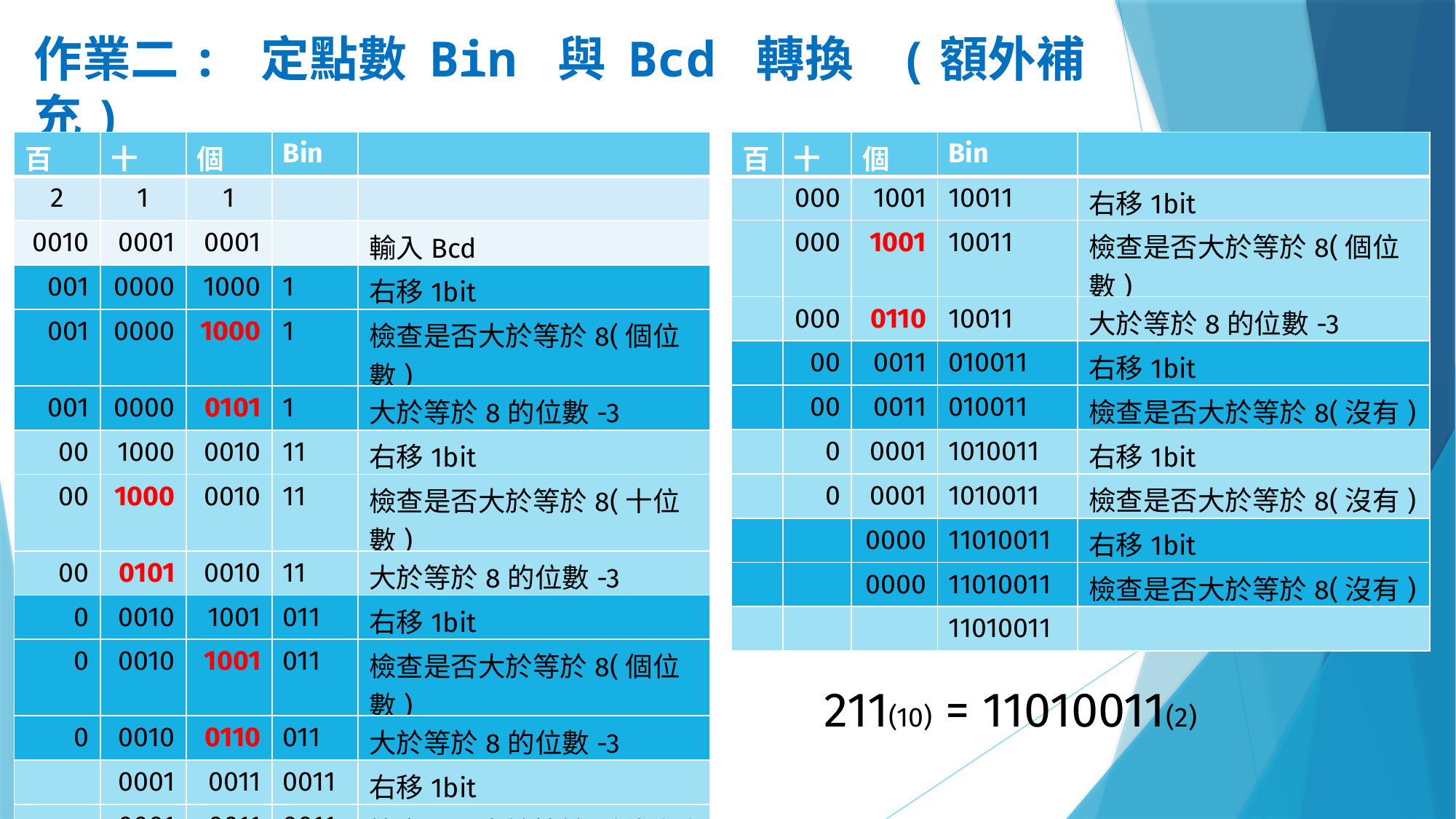

# 作業二: 定點數 Bin 與 Bcd 轉換   (額外補充) 整數部分Bcd反轉回Bin
| 百 | 十 | 個 | Bin |  |
| --- | --- | --- | --- | --- |
| 2 | 1 | 1 |  |  |
| 0010 | 0001 | 0001 |  | 輸入Bcd |
| 001 | 0000 | 1000 | 1 | 右移1bit |
| 001 | 0000 | 1000 | 1 | 檢查是否大於等於8(個位數) |
| 001 | 0000 | 0101 | 1 | 大於等於8的位數-3 |
| 00 | 1000 | 0010 | 11 | 右移1bit |
| 00 | 1000 | 0010 | 11 | 檢查是否大於等於8(十位數) |
| 00 | 0101 | 0010 | 11 | 大於等於8的位數-3 |
| 0 | 0010 | 1001 | 011 | 右移1bit |
| 0 | 0010 | 1001 | 011 | 檢查是否大於等於8(個位數) |
| 0 | 0010 | 0110 | 011 | 大於等於8的位數-3 |
|  | 0001 | 0011 | 0011 | 右移1bit |
|  | 0001 | 0011 | 0011 | 檢查是否大於等於8(沒有) |
| 百 | 十 | 個 | Bin |  |
| --- | --- | --- | --- | --- |
|  | 000 | 1001 | 10011 | 右移1bit |
|  | 000 | 1001 | 10011 | 檢查是否大於等於8(個位數) |
|  | 000 | 0110 | 10011 | 大於等於8的位數-3 |
|  | 00 | 0011 | 010011 | 右移1bit |
|  | 00 | 0011 | 010011 | 檢查是否大於等於8(沒有) |
|  | 0 | 0001 | 1010011 | 右移1bit |
|  | 0 | 0001 | 1010011 | 檢查是否大於等於8(沒有) |
|  |  | 0000 | 11010011 | 右移1bit |
|  |  | 0000 | 11010011 | 檢查是否大於等於8(沒有) |
|  |  |  | 11010011 |  |
wire [15:0] m;
assign m=a*b;
assign mul=m[15:4];

assign div=(a<<4)/b;
211(10) = 11010011(2)